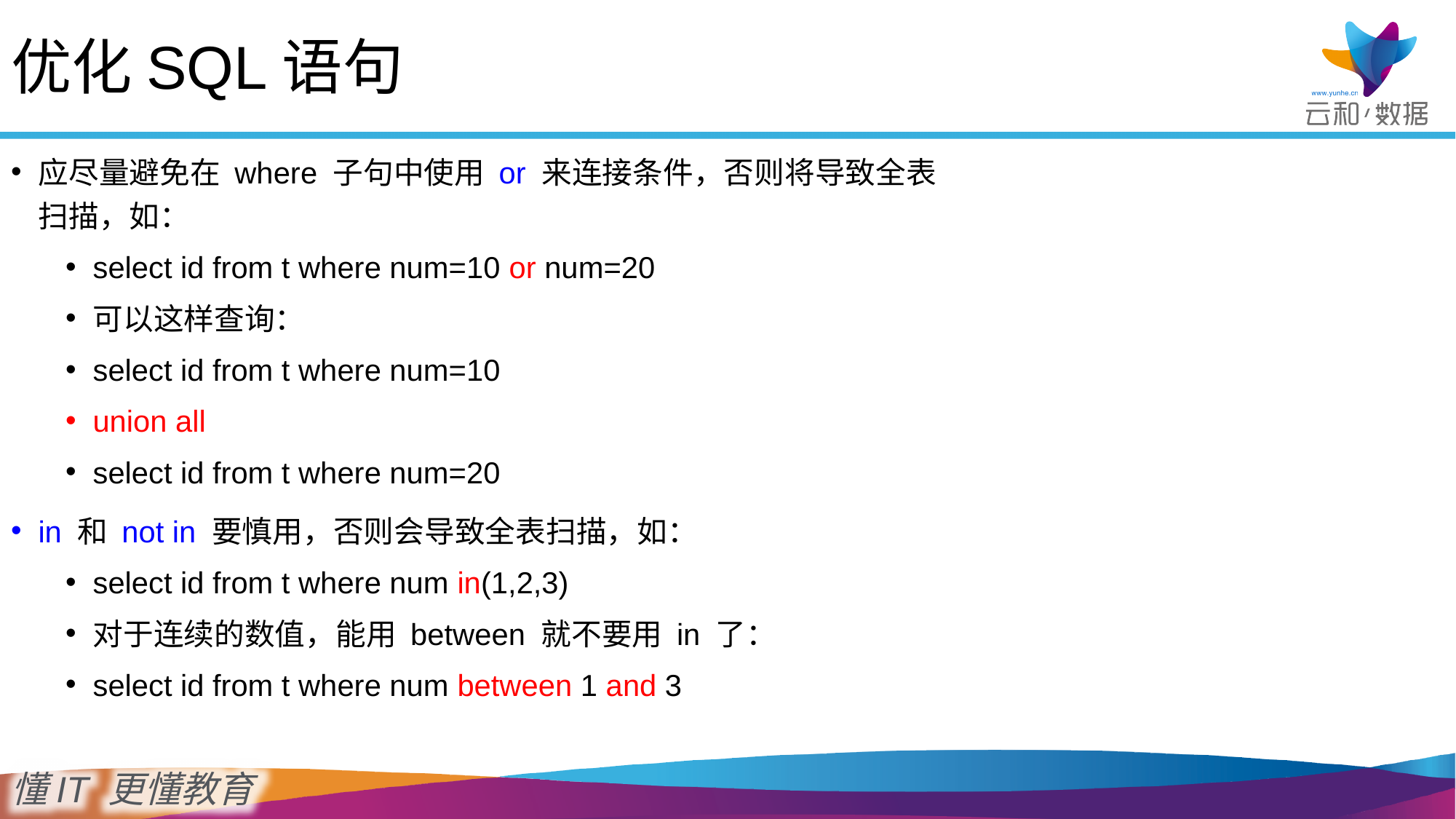

优化SQL语句
应尽量避免在 where 子句中使用 or 来连接条件，否则将导致全表扫描，如：
select id from t where num=10 or num=20
可以这样查询：
select id from t where num=10
union all
select id from t where num=20
in 和 not in 要慎用，否则会导致全表扫描，如：
select id from t where num in(1,2,3)
对于连续的数值，能用 between 就不要用 in 了：
select id from t where num between 1 and 3